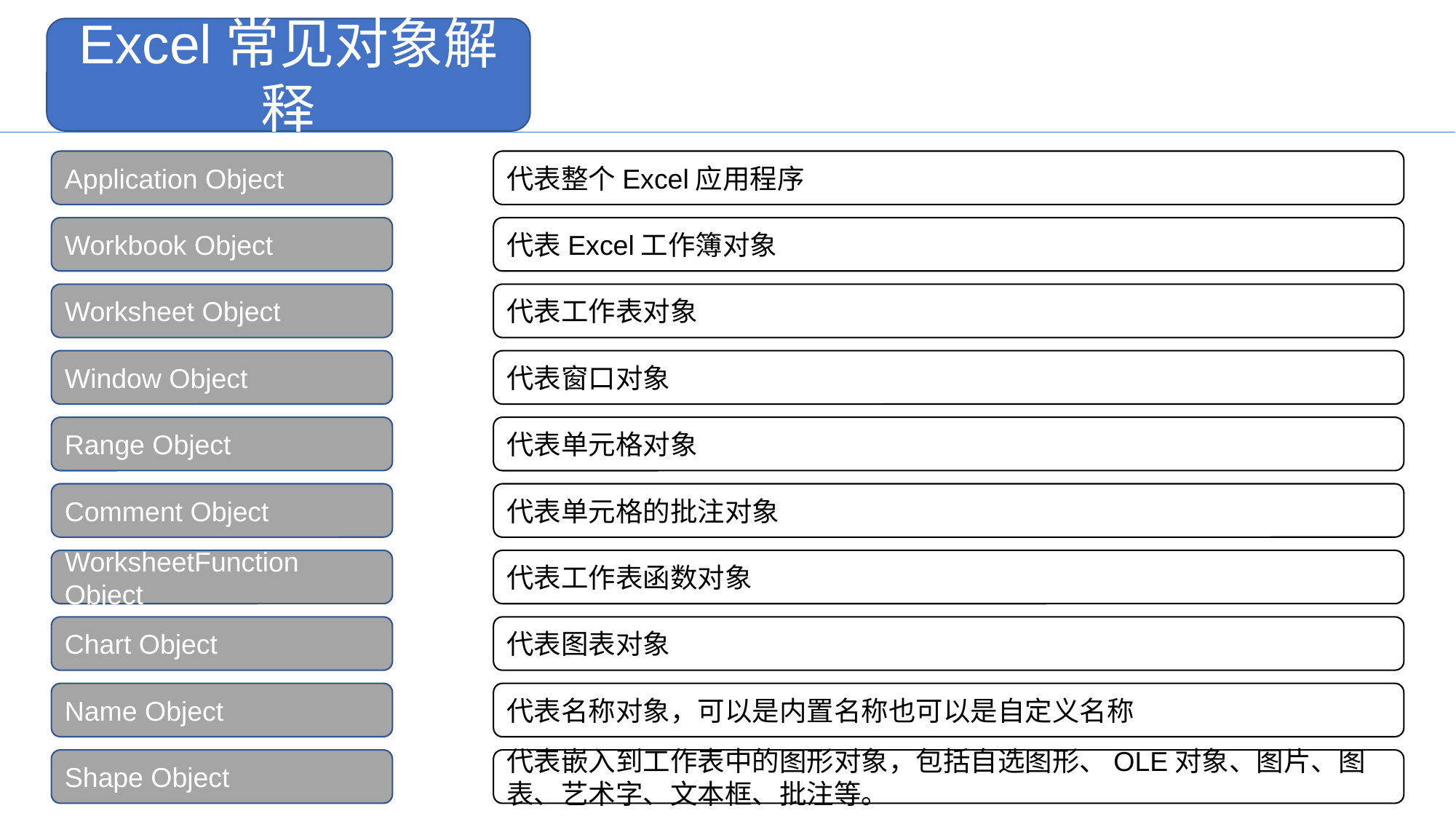

Excel常见对象解释
Application Object
代表整个Excel应用程序
Workbook Object
代表Excel工作簿对象
Worksheet Object
代表工作表对象
Window Object
代表窗口对象
Range Object
代表单元格对象
Comment Object
代表单元格的批注对象
WorksheetFunction Object
代表工作表函数对象
Chart Object
代表图表对象
Name Object
代表名称对象，可以是内置名称也可以是自定义名称
Shape Object
代表嵌入到工作表中的图形对象，包括自选图形、OLE对象、图片、图表、艺术字、文本框、批注等。